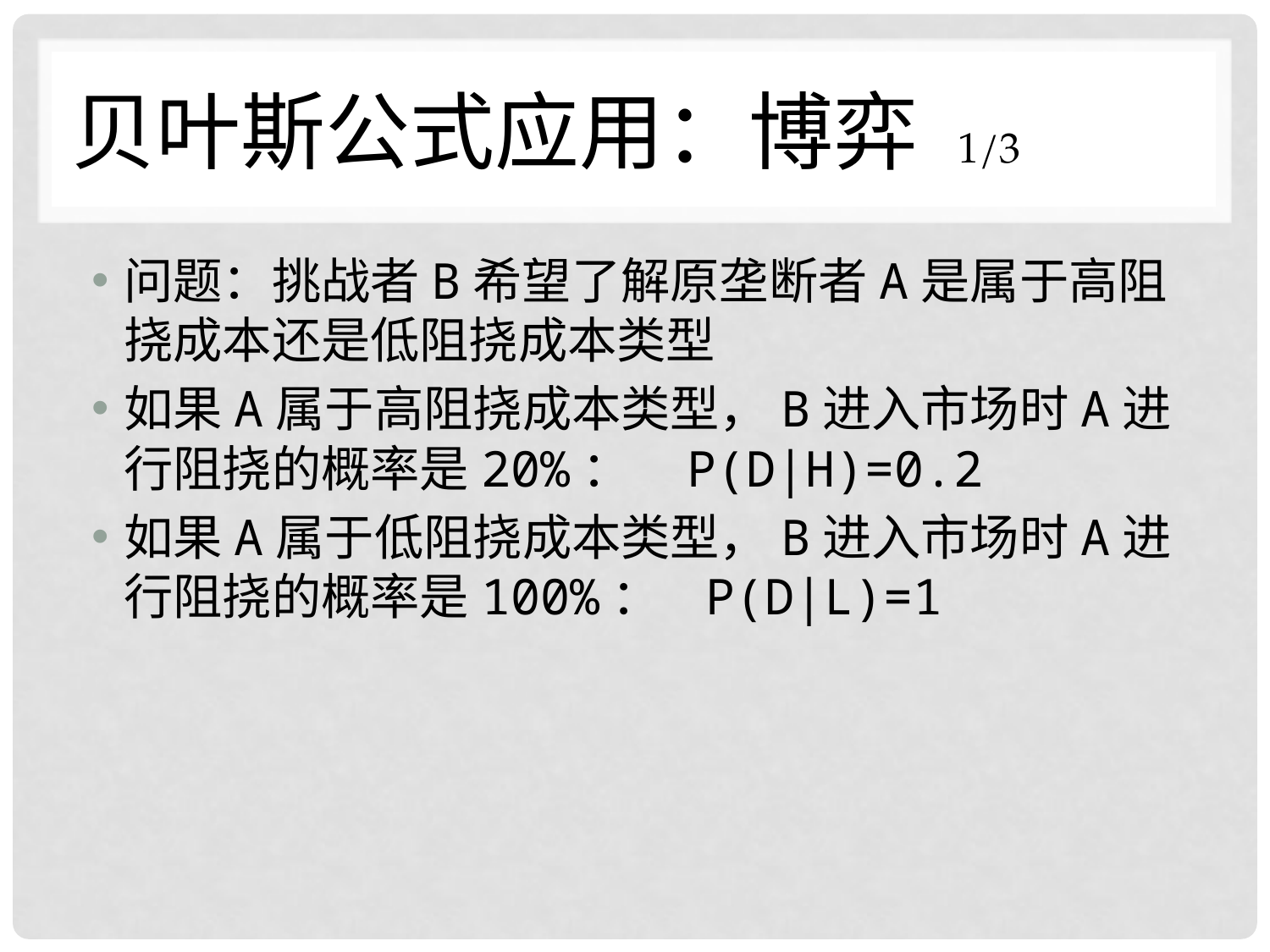

# 贝叶斯公式应用：博弈 1/3
问题：挑战者B希望了解原垄断者A是属于高阻挠成本还是低阻挠成本类型
如果A属于高阻挠成本类型，B进入市场时A进行阻挠的概率是20%：    P(D|H)=0.2
如果A属于低阻挠成本类型，B进入市场时A进行阻挠的概率是100%：   P(D|L)=1